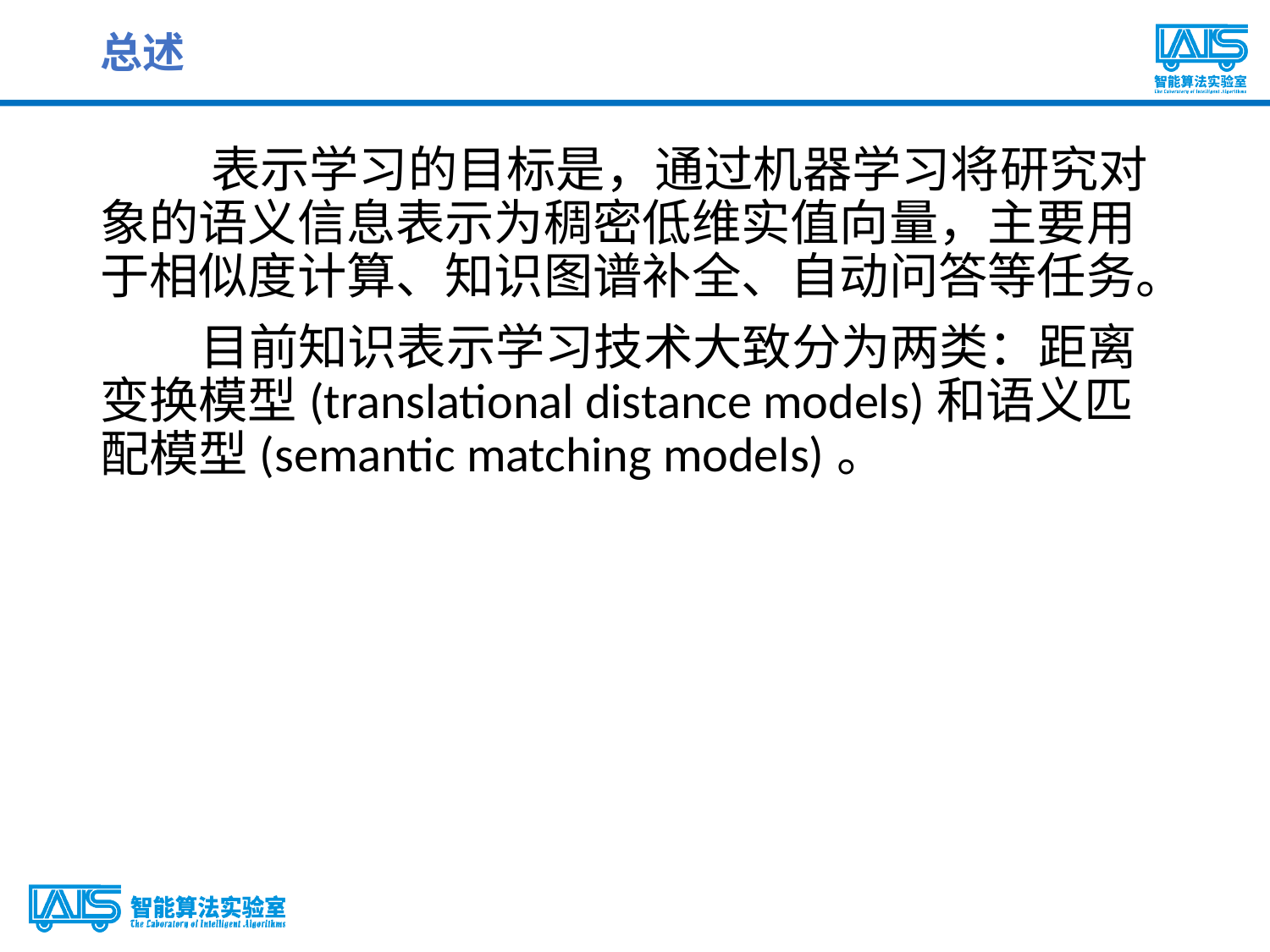

# 总述
         表示学习的目标是，通过机器学习将研究对象的语义信息表示为稠密低维实值向量，主要用于相似度计算、知识图谱补全、自动问答等任务。
        目前知识表示学习技术大致分为两类：距离变换模型(translational distance models)和语义匹配模型(semantic matching models)。